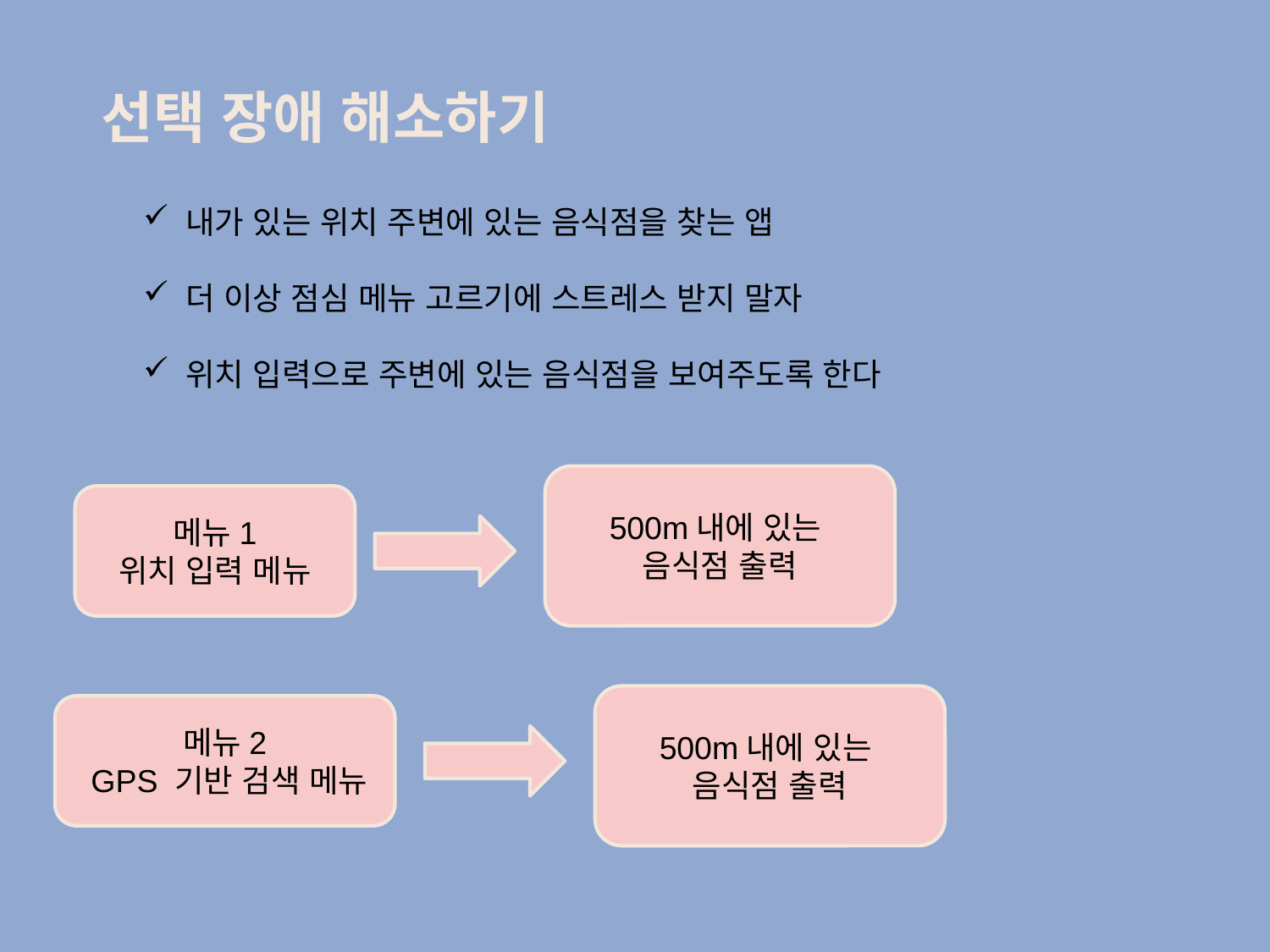

선택 장애 해소하기
 내가 있는 위치 주변에 있는 음식점을 찾는 앱

 더 이상 점심 메뉴 고르기에 스트레스 받지 말자

 위치 입력으로 주변에 있는 음식점을 보여주도록 한다
500m내에 있는
음식점 출력
메뉴1
위치 입력 메뉴

500m내에 있는
음식점 출력
메뉴2
 GPS 기반 검색 메뉴